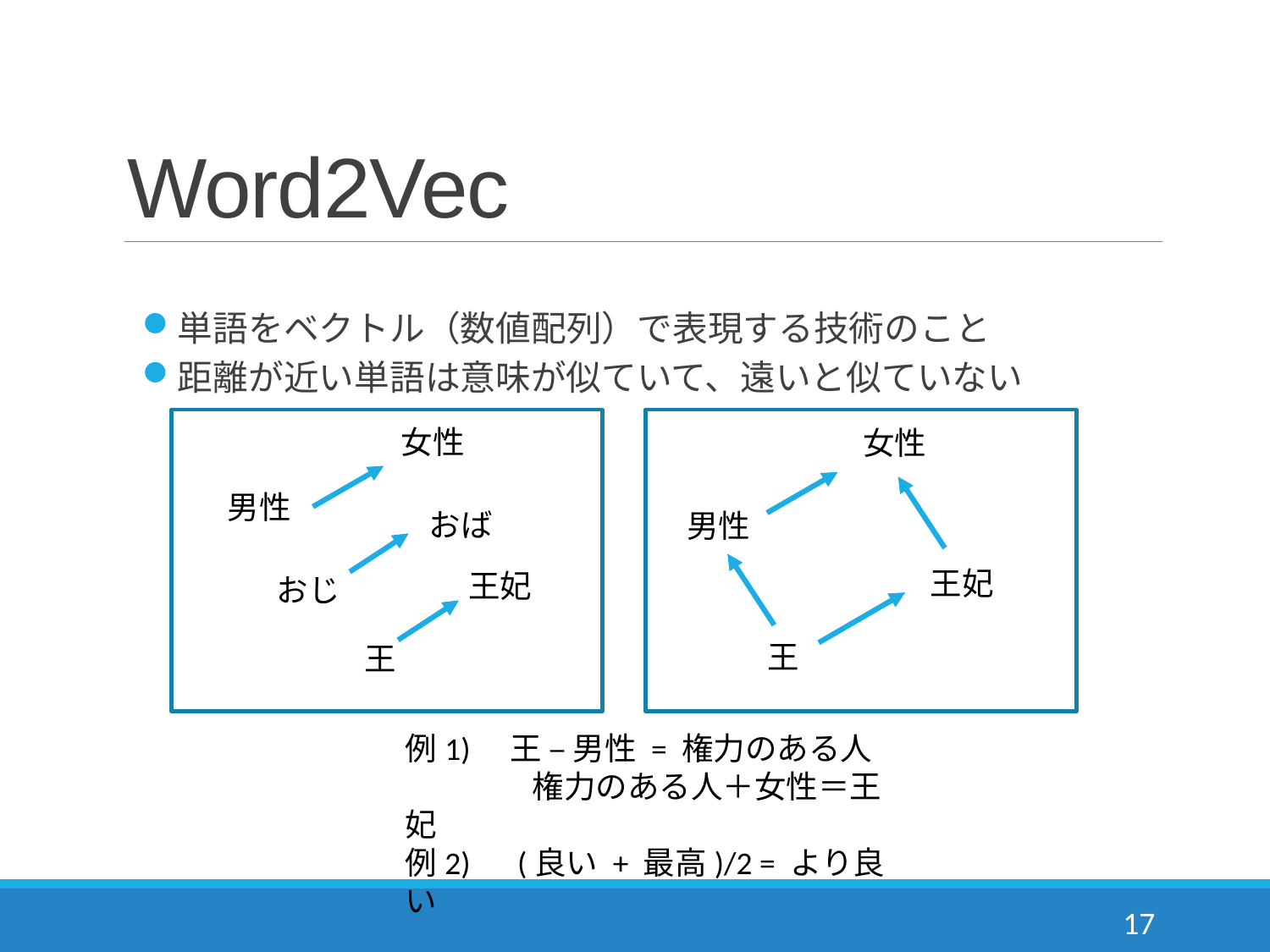

# Word2Vec

単語をベクトル（数値配列）で表現する技術のこと
距離が近い単語は意味が似ていて、遠いと似ていない

女性
女性
男性
おば
男性
王妃
王妃
おじ
王
王
例1)　王 – 男性 = 権力のある人
　　　　権力のある人＋女性＝王妃
例2)　(良い + 最高)/2 = より良い
17